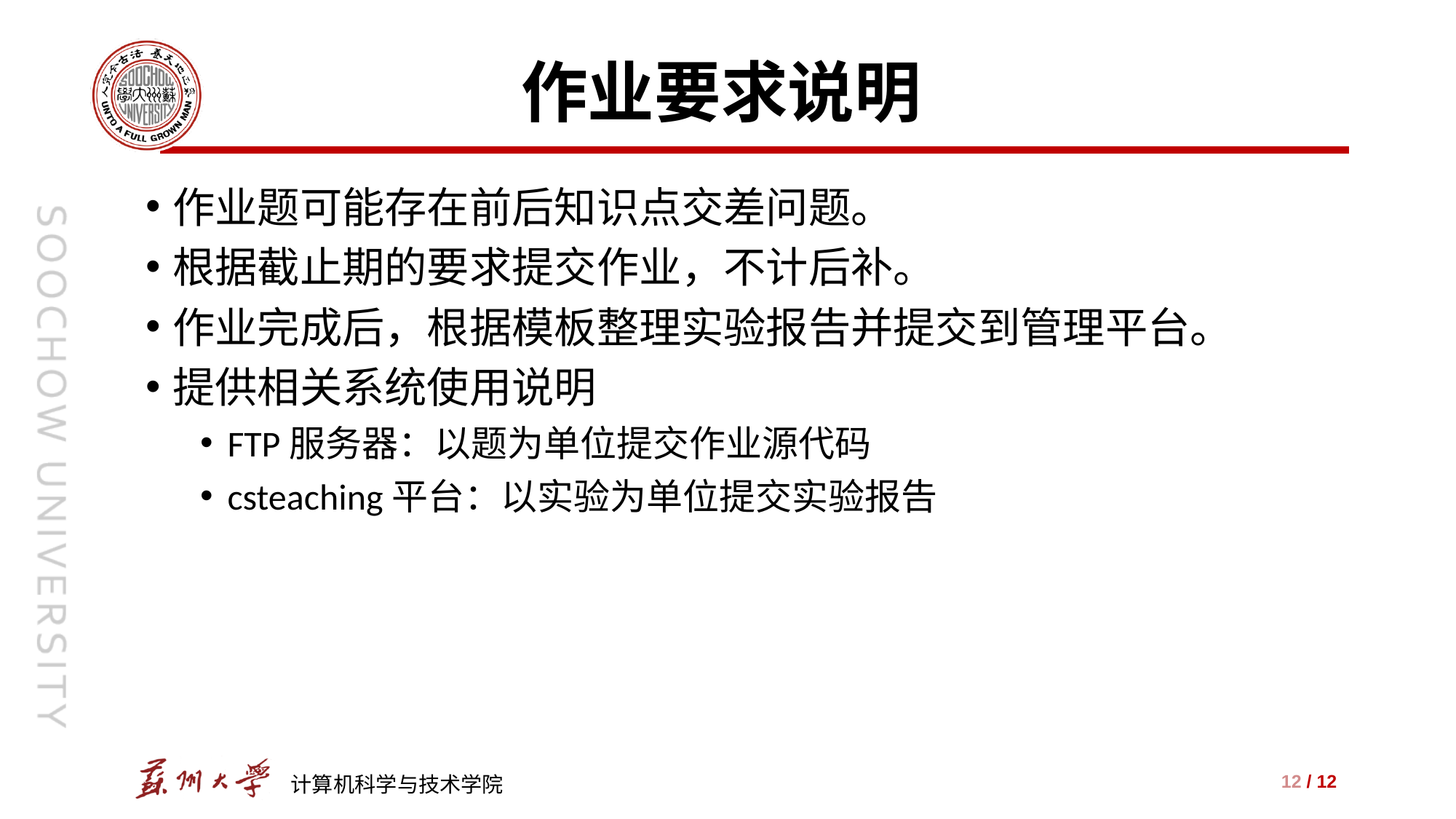

# 作业要求说明
作业题可能存在前后知识点交差问题。
根据截止期的要求提交作业，不计后补。
作业完成后，根据模板整理实验报告并提交到管理平台。
提供相关系统使用说明
FTP服务器：以题为单位提交作业源代码
csteaching平台：以实验为单位提交实验报告
12